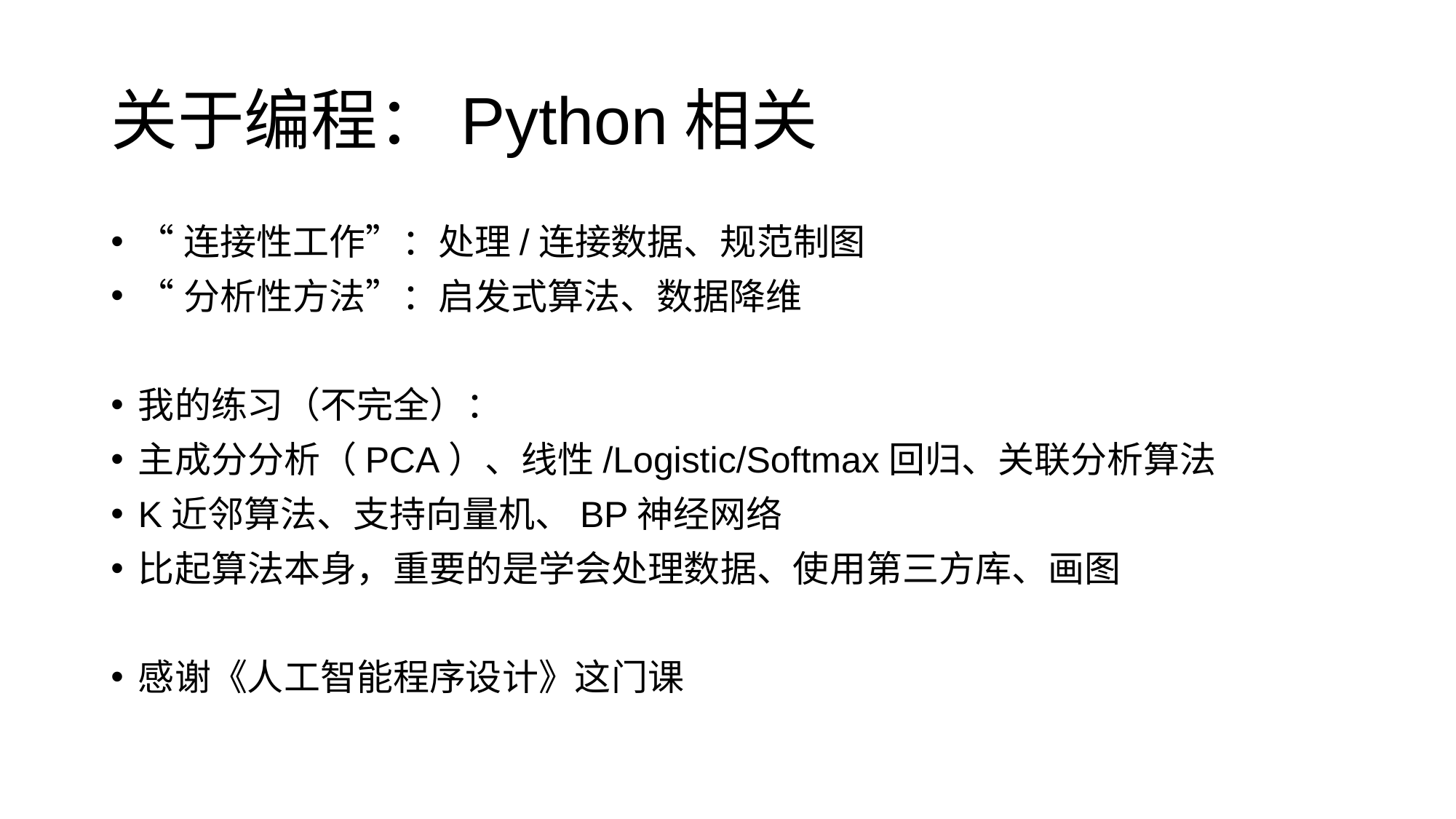

# 关于编程：Python相关
“连接性工作”：处理/连接数据、规范制图
“分析性方法”：启发式算法、数据降维

我的练习（不完全）：
主成分分析（PCA）、线性/Logistic/Softmax回归、关联分析算法
K近邻算法、支持向量机、BP神经网络
比起算法本身，重要的是学会处理数据、使用第三方库、画图

感谢《人工智能程序设计》这门课